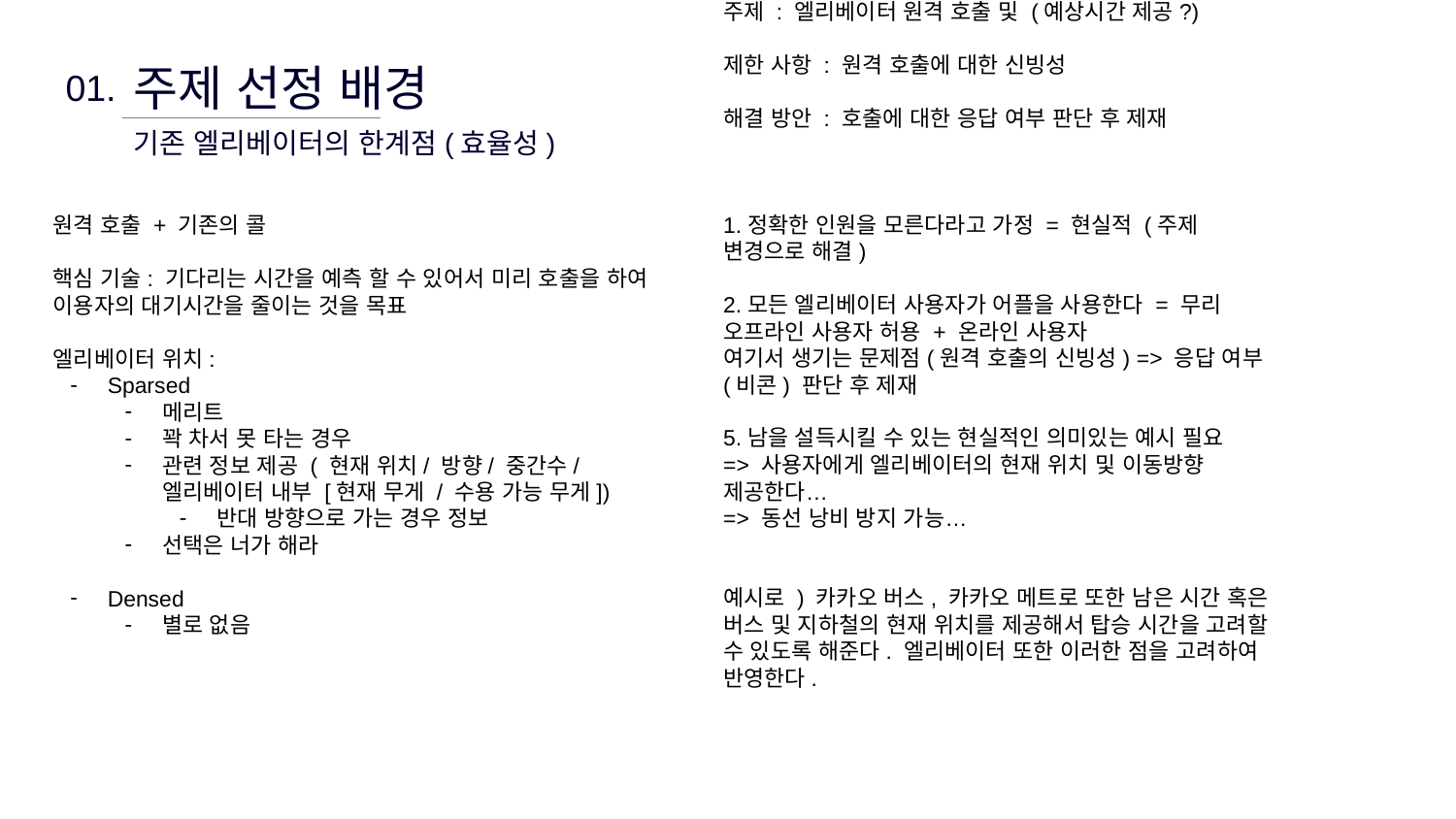

주제 : 엘리베이터 원격 호출 및 (예상시간 제공?)

제한 사항 : 원격 호출에 대한 신빙성

해결 방안 : 호출에 대한 응답 여부 판단 후 제재

1.정확한 인원을 모른다라고 가정 = 현실적 (주제 변경으로 해결)

2.모든 엘리베이터 사용자가 어플을 사용한다 = 무리
오프라인 사용자 허용 + 온라인 사용자
여기서 생기는 문제점(원격 호출의 신빙성) => 응답 여부(비콘) 판단 후 제재

5.남을 설득시킬 수 있는 현실적인 의미있는 예시 필요
=> 사용자에게 엘리베이터의 현재 위치 및 이동방향 제공한다…
=> 동선 낭비 방지 가능…

예시로 ) 카카오 버스, 카카오 메트로 또한 남은 시간 혹은 버스 및 지하철의 현재 위치를 제공해서 탑승 시간을 고려할 수 있도록 해준다. 엘리베이터 또한 이러한 점을 고려하여 반영한다.

주제 선정 배경
01.
기존 엘리베이터의 한계점(효율성)
원격 호출 + 기존의 콜

핵심 기술: 기다리는 시간을 예측 할 수 있어서 미리 호출을 하여 이용자의 대기시간을 줄이는 것을 목표

엘리베이터 위치:
Sparsed
메리트
꽉 차서 못 타는 경우
관련 정보 제공 ( 현재 위치/ 방향/ 중간수/ 엘리베이터 내부 [현재 무게 / 수용 가능 무게])
반대 방향으로 가는 경우 정보
선택은 너가 해라

Densed
별로 없음